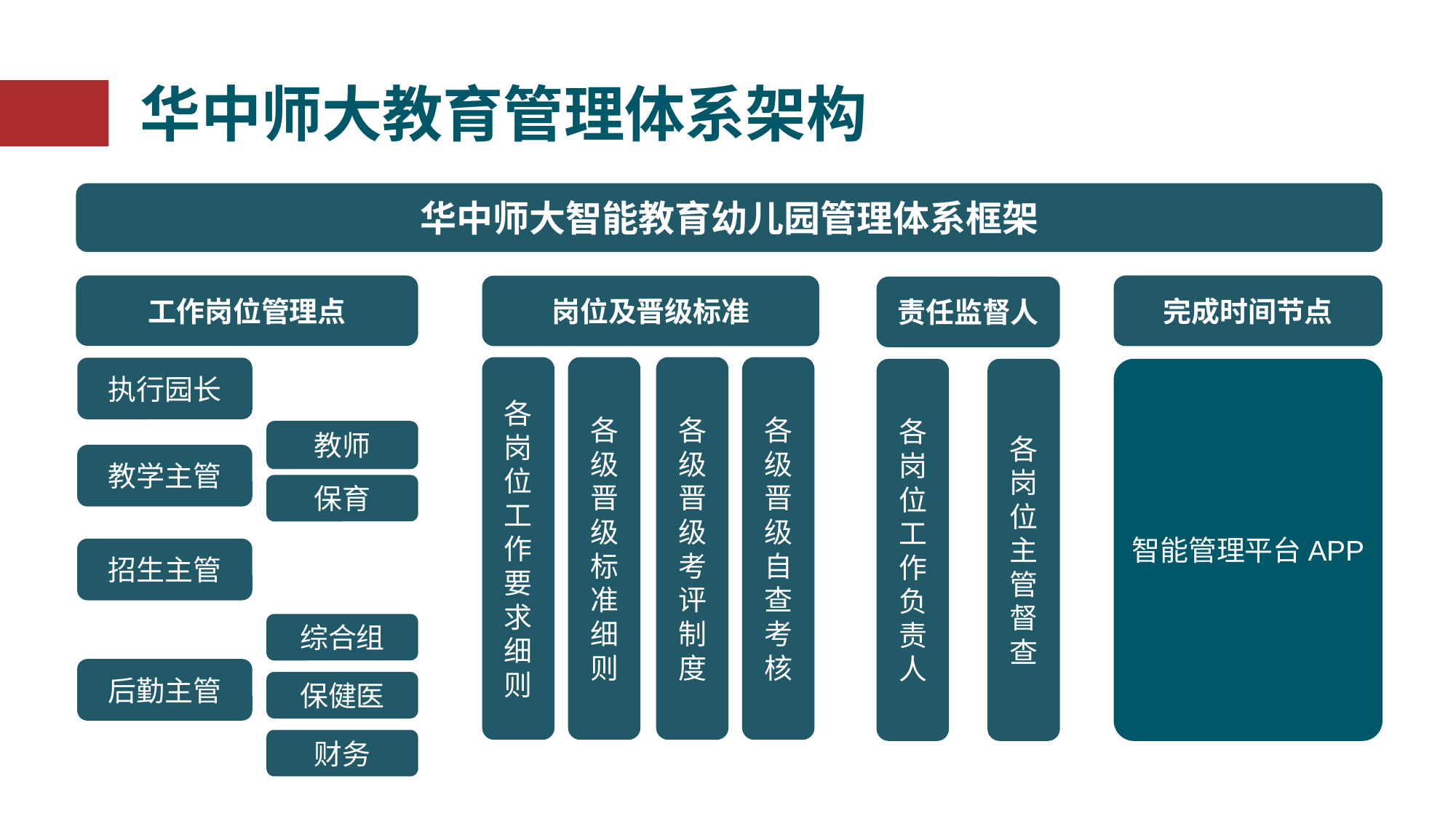

华中师大教育管理体系架构

华中师大智能教育幼儿园管理体系框架
工作岗位管理点
完成时间节点
岗位及晋级标准
责任监督人
各岗位工作要求细则
各级晋级标准细则
各级晋级考评制度
各级晋级自查考核
执行园长
各岗位工作负责人
各岗位主管督查
智能管理平台APP
教师
教学主管
保育
招生主管
综合组
后勤主管
保健医
财务